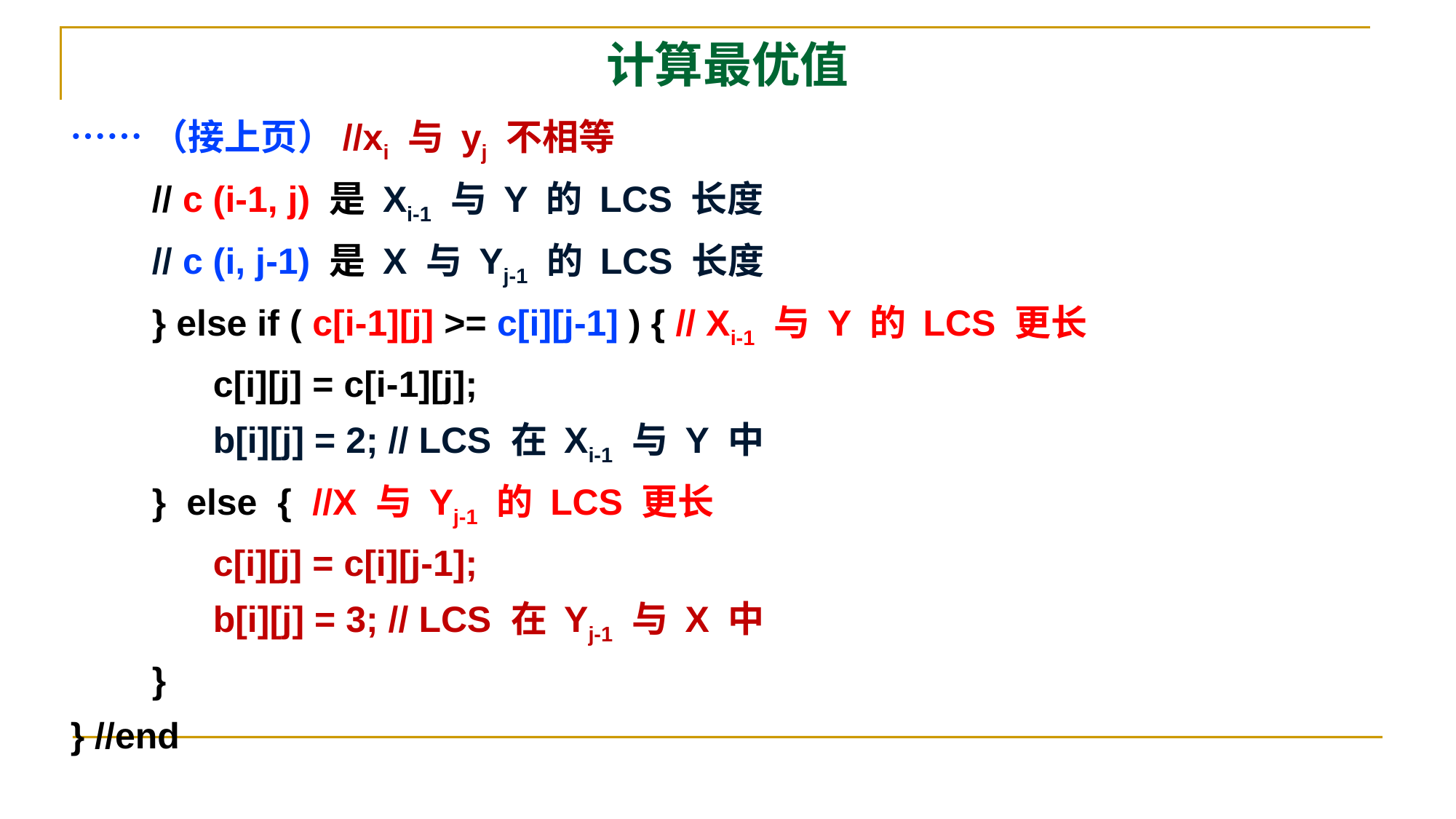

计算最优值
……（接上页）//xi 与 yj 不相等
        // c (i-1, j) 是 Xi-1 与 Y 的 LCS 长度
        // c (i, j-1) 是 X 与 Yj-1 的 LCS 长度
        } else if ( c[i-1][j] >= c[i][j-1] ) { // Xi-1 与 Y 的 LCS 更长
              c[i][j] = c[i-1][j];
              b[i][j] = 2; // LCS 在 Xi-1 与 Y 中
        }  else  {  //X 与 Yj-1 的 LCS 更长
              c[i][j] = c[i][j-1];
              b[i][j] = 3; // LCS 在 Yj-1 与 X 中
        }
} //end